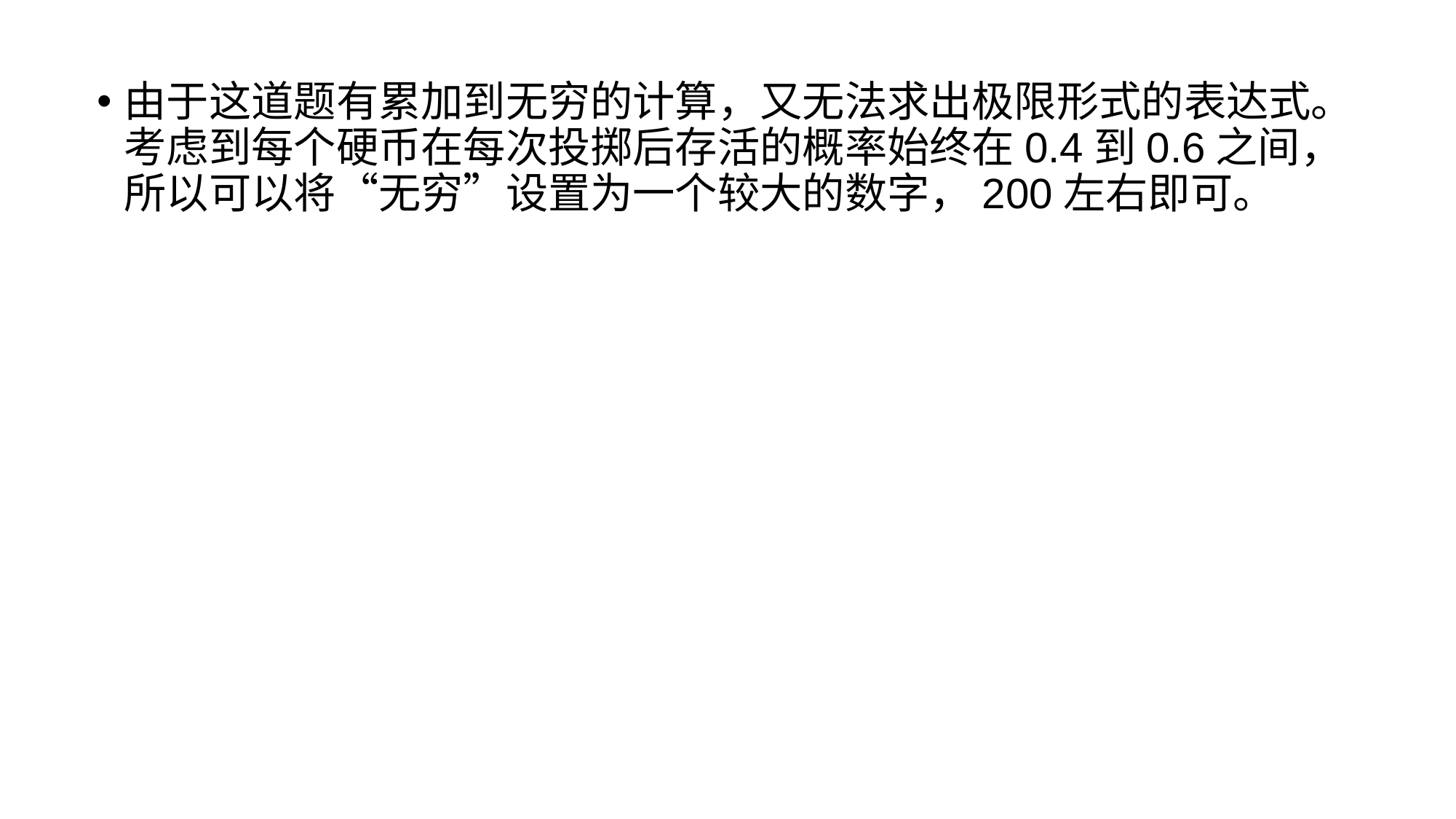

由于这道题有累加到无穷的计算，又无法求出极限形式的表达式。考虑到每个硬币在每次投掷后存活的概率始终在0.4到0.6之间，所以可以将“无穷”设置为一个较大的数字，200左右即可。